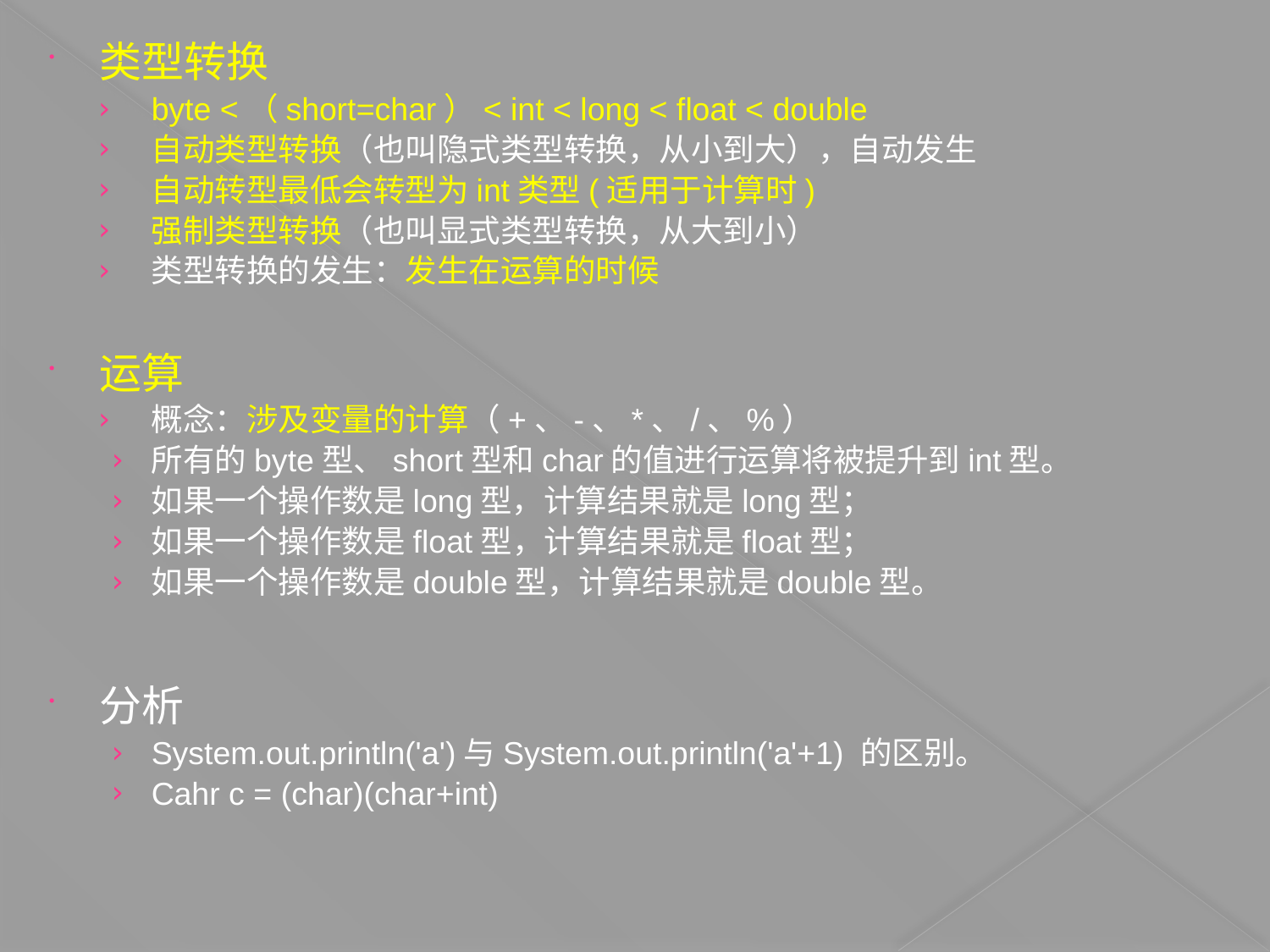

类型转换
byte <（short=char）< int < long < float < double
自动类型转换（也叫隐式类型转换，从小到大），自动发生
自动转型最低会转型为int类型(适用于计算时)
强制类型转换（也叫显式类型转换，从大到小）
类型转换的发生：发生在运算的时候

运算
概念：涉及变量的计算（+、-、*、/、%）
所有的byte型、short型和char的值进行运算将被提升到int型。
如果一个操作数是long型，计算结果就是long型；
如果一个操作数是float型，计算结果就是float型；
如果一个操作数是double型，计算结果就是double型。

分析
System.out.println('a')与System.out.println('a'+1) 的区别。
Cahr c = (char)(char+int)